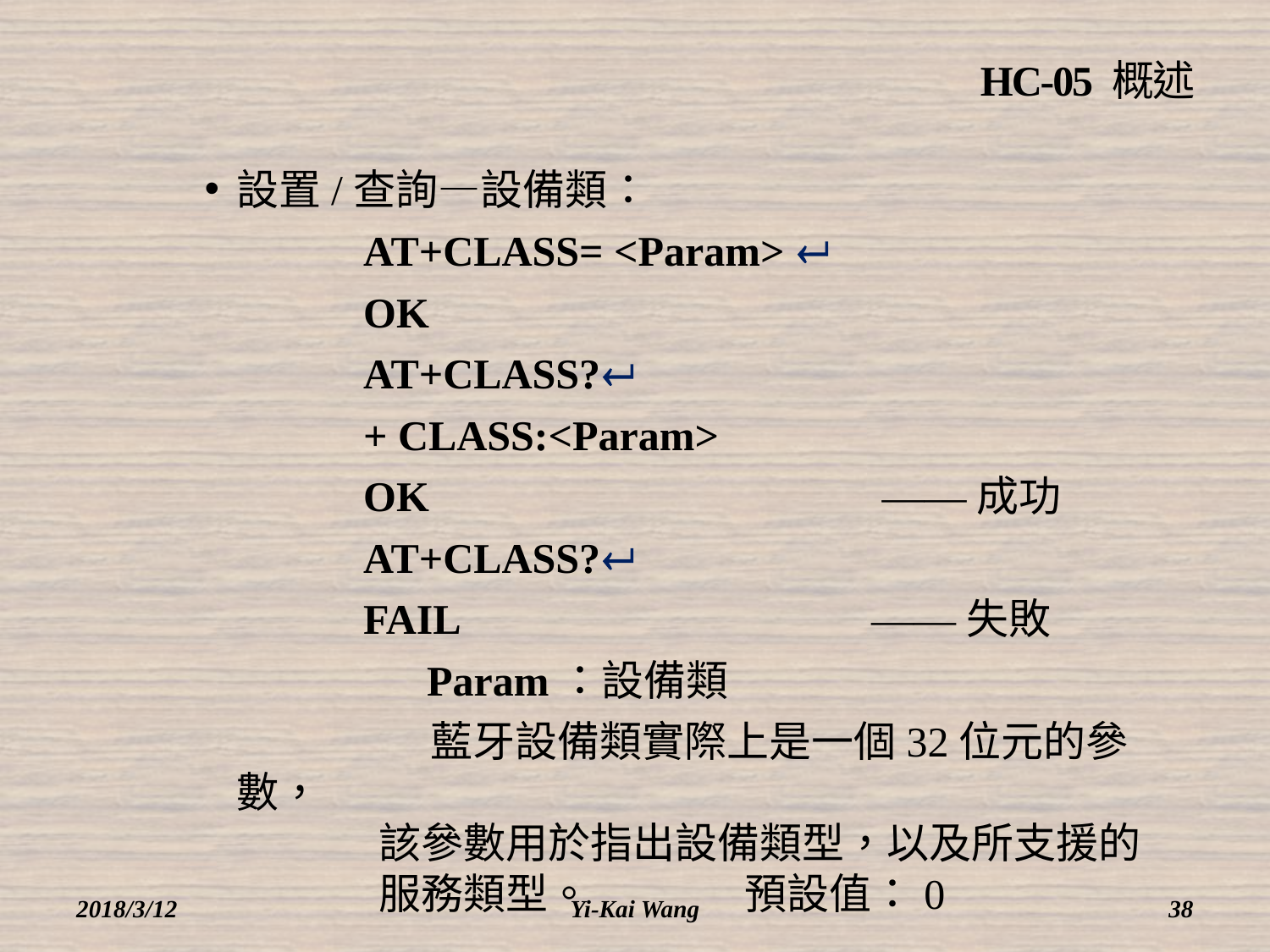

# HC-05 概述
設置/查詢—設備類：
		AT+CLASS= <Param> ↵
		OK
		AT+CLASS?↵
		+ CLASS:<Param>
		OK				 ——成功
		AT+CLASS?↵
		FAIL				——失敗
		      Param：設備類
		      藍牙設備類實際上是一個32位元的參數，
               該參數用於指出設備類型，以及所支援的
               服務類型。		預設值：0
2018/3/12
Yi-Kai Wang
38